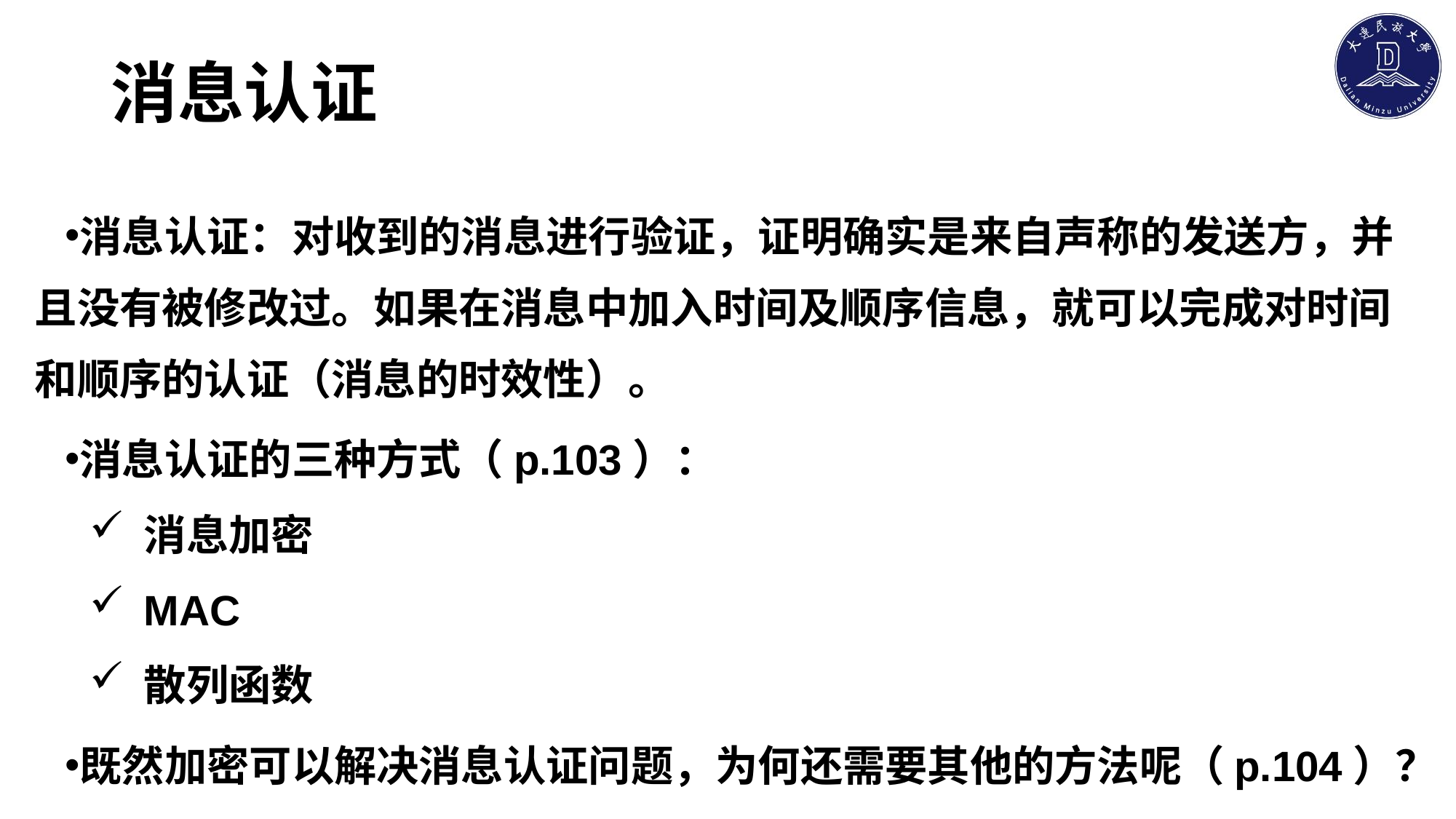

# 消息认证
消息认证：对收到的消息进行验证，证明确实是来自声称的发送方，并且没有被修改过。如果在消息中加入时间及顺序信息，就可以完成对时间和顺序的认证（消息的时效性）。
消息认证的三种方式（p.103）：
消息加密
MAC
散列函数
既然加密可以解决消息认证问题，为何还需要其他的方法呢（p.104）？